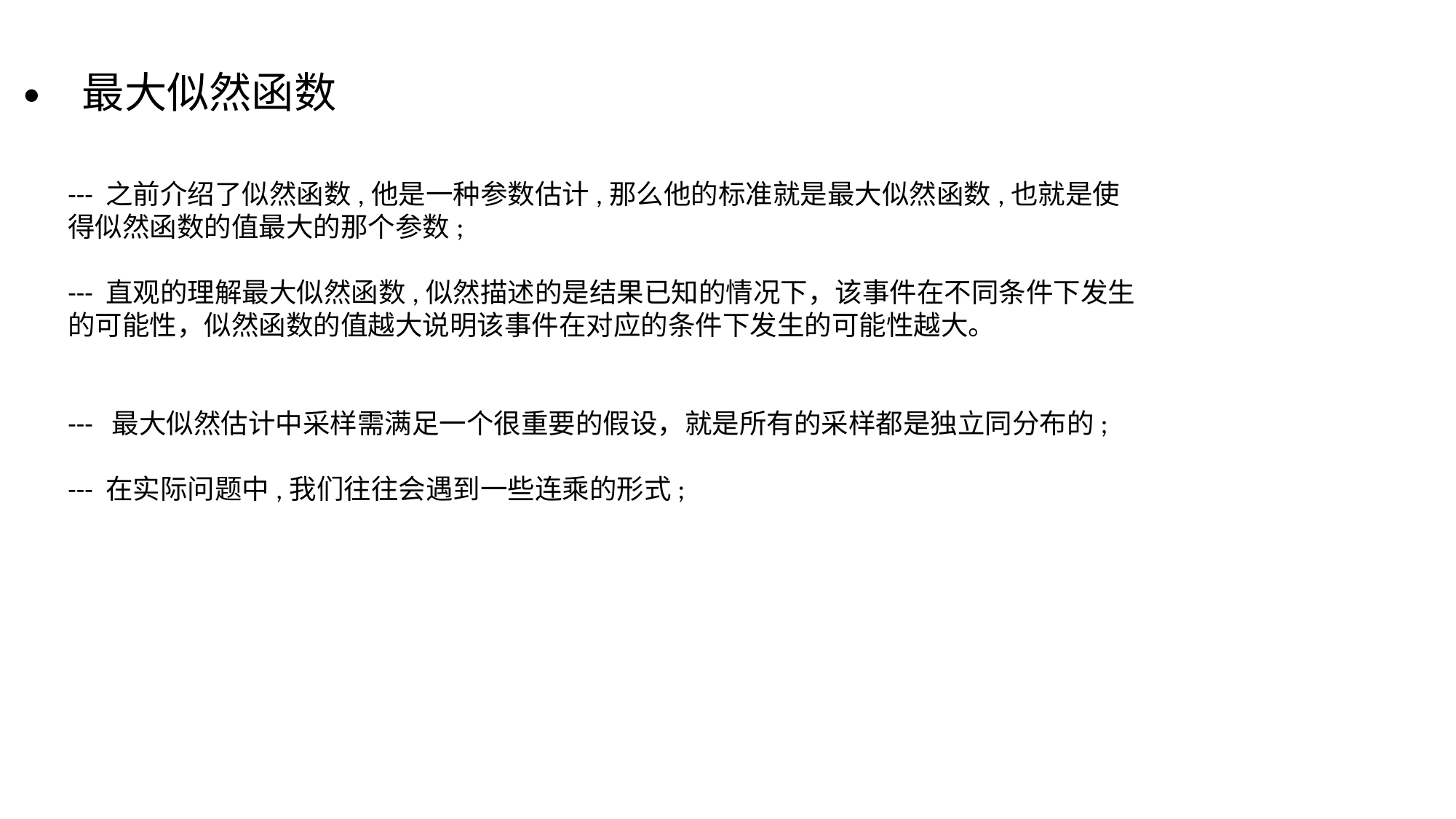

最大似然函数
●
--- 之前介绍了似然函数,他是一种参数估计,那么他的标准就是最大似然函数,也就是使得似然函数的值最大的那个参数;

--- 直观的理解最大似然函数,似然描述的是结果已知的情况下，该事件在不同条件下发生的可能性，似然函数的值越大说明该事件在对应的条件下发生的可能性越大。

---  最大似然估计中采样需满足一个很重要的假设，就是所有的采样都是独立同分布的;

--- 在实际问题中,我们往往会遇到一些连乘的形式;